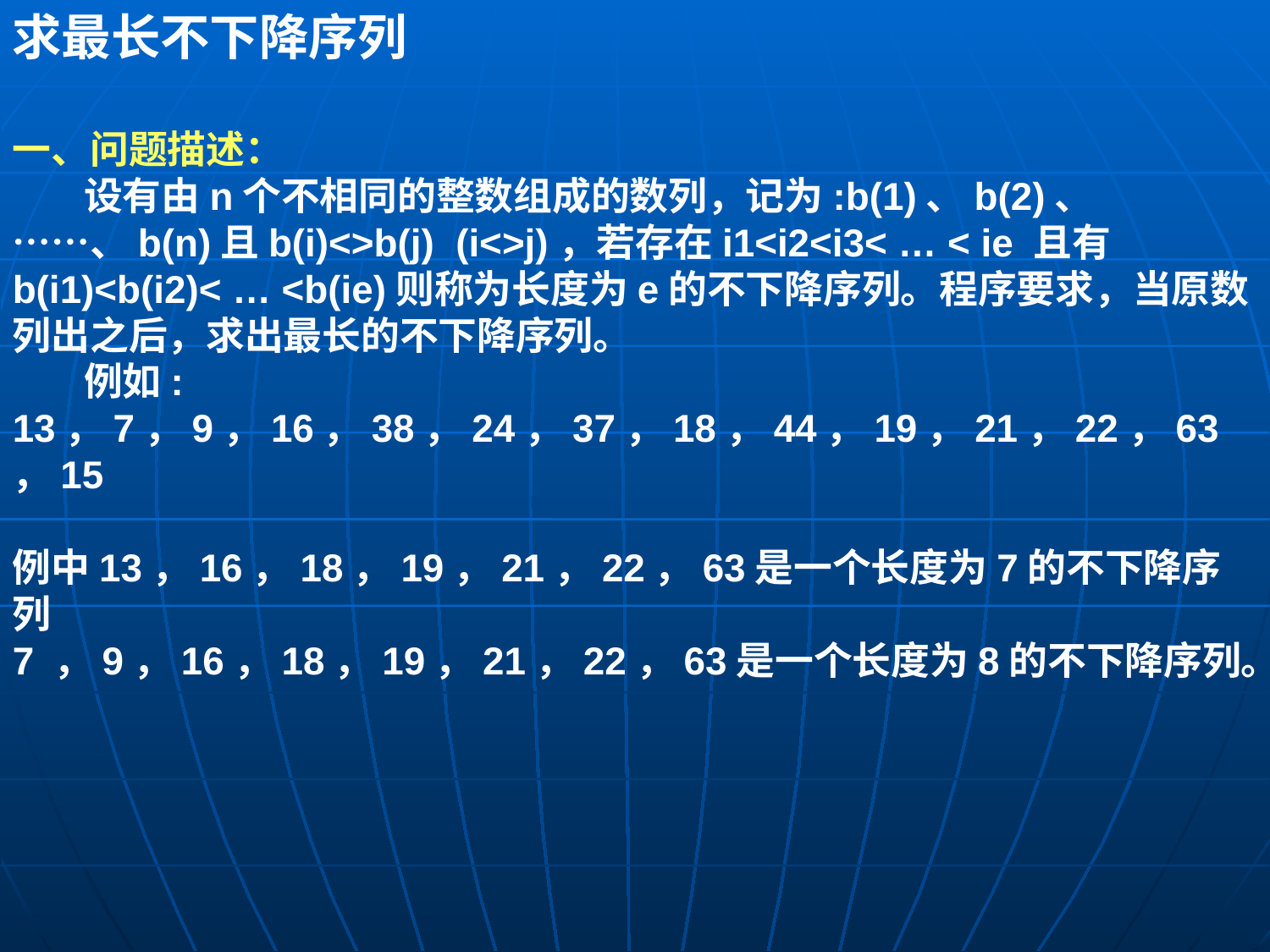

求最长不下降序列

一、问题描述：
       设有由n个不相同的整数组成的数列，记为:b(1)、b(2)、……、b(n)且b(i)<>b(j)  (i<>j)，若存在i1<i2<i3< … < ie 且有b(i1)<b(i2)< … <b(ie)则称为长度为e的不下降序列。程序要求，当原数列出之后，求出最长的不下降序列。
       例如:
13，7，9，16，38，24，37，18，44，19，21，22，63，15

例中13，16，18，19，21，22，63是一个长度为7的不下降序列
7 ，9，16，18，19，21，22，63是一个长度为8的不下降序列。